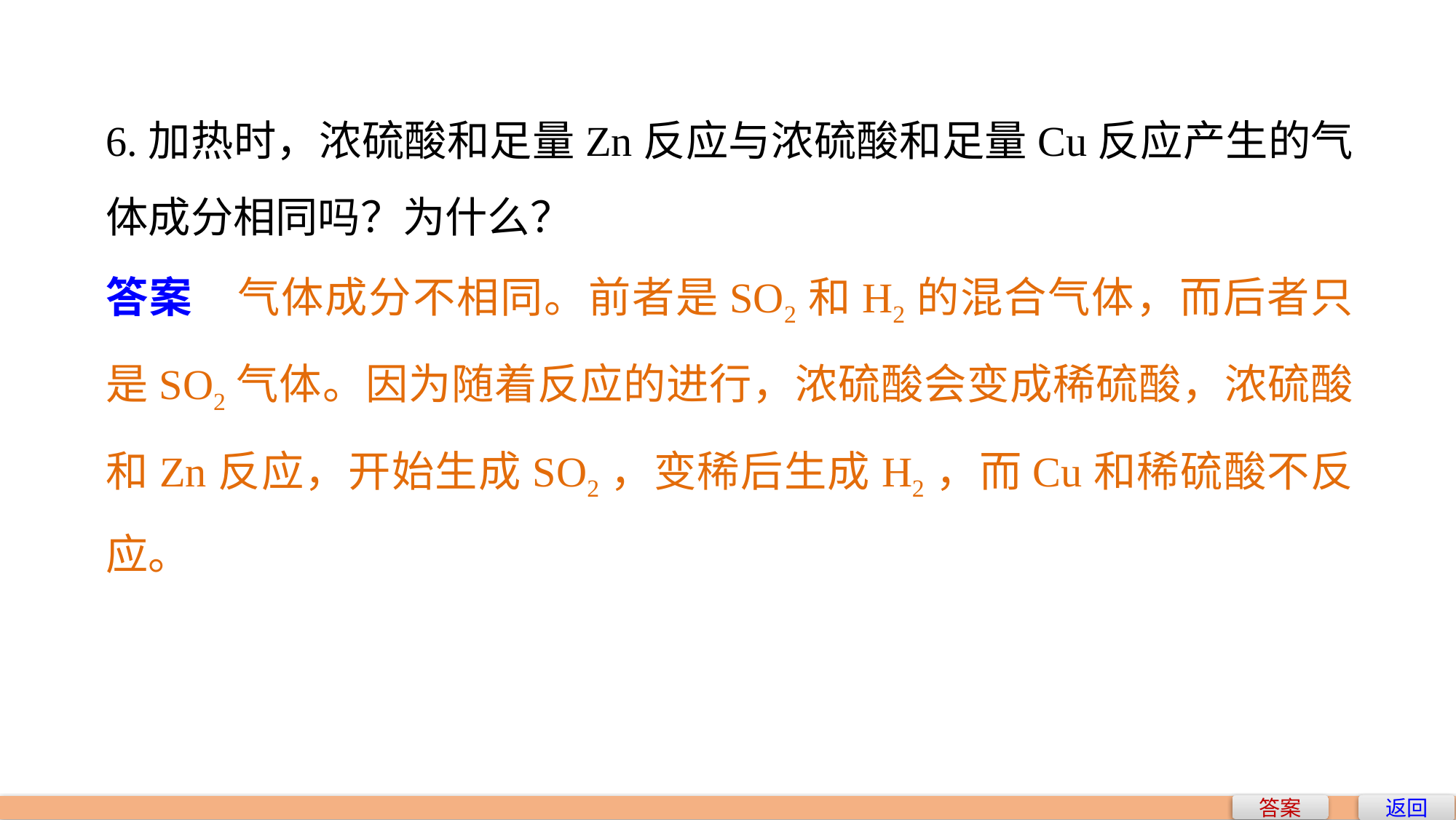

6.加热时，浓硫酸和足量Zn反应与浓硫酸和足量Cu反应产生的气体成分相同吗？为什么？
答案　气体成分不相同。前者是SO2和H2的混合气体，而后者只是SO2气体。因为随着反应的进行，浓硫酸会变成稀硫酸，浓硫酸和Zn反应，开始生成SO2，变稀后生成H2，而Cu和稀硫酸不反应。
返回
答案